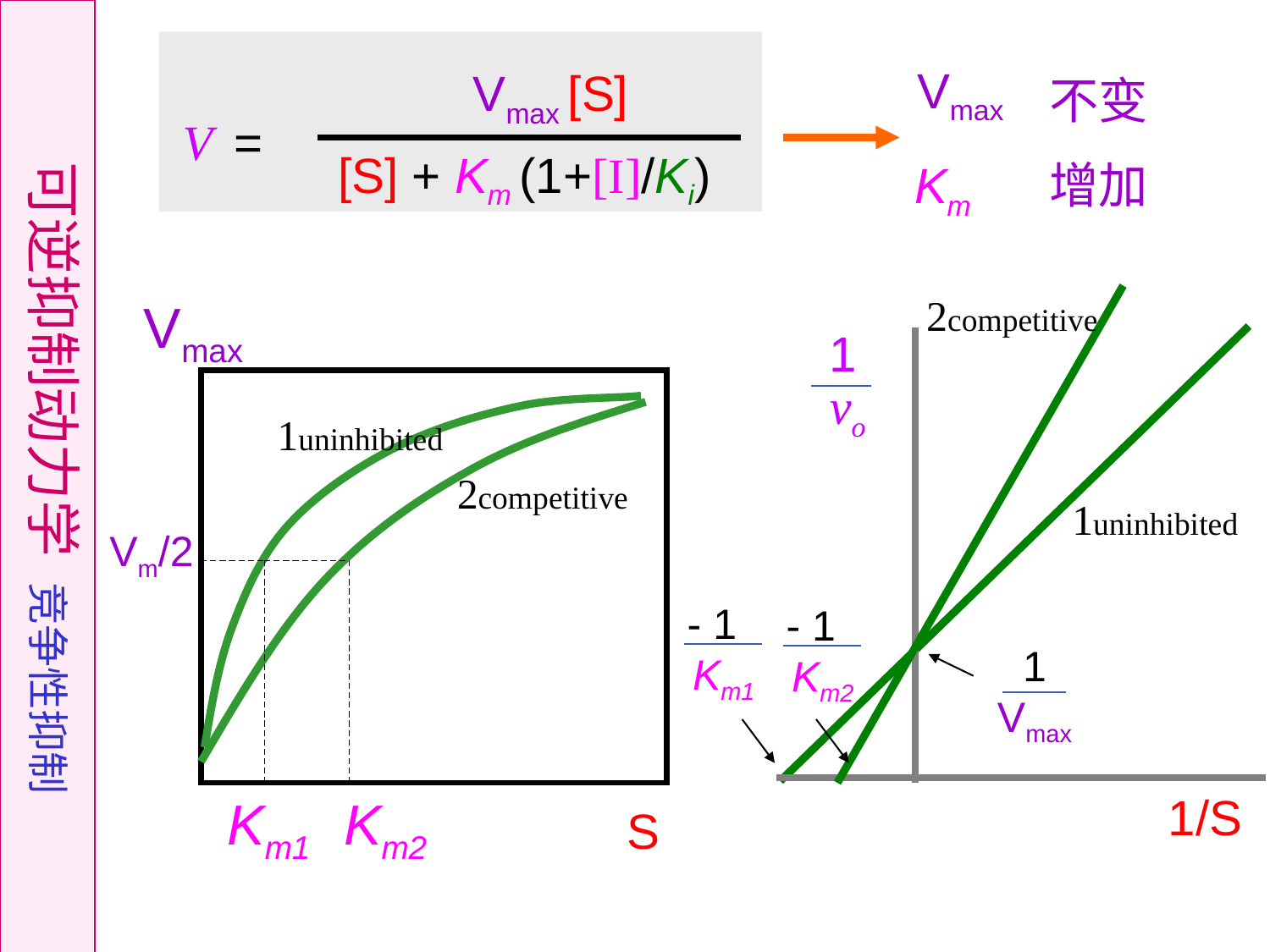

可逆抑制动力学  竞争性抑制

Vmax [S]
V  =
 [S] + Km (1+[I]/Ki)
Vmax
Km
不变
增加
2competitive
Vmax
1
vo
1/S

1uninhibited
2competitive
1uninhibited
Vm/2
- 1
Km1
- 1
Km2
1
Vmax
Km1
Km2
S